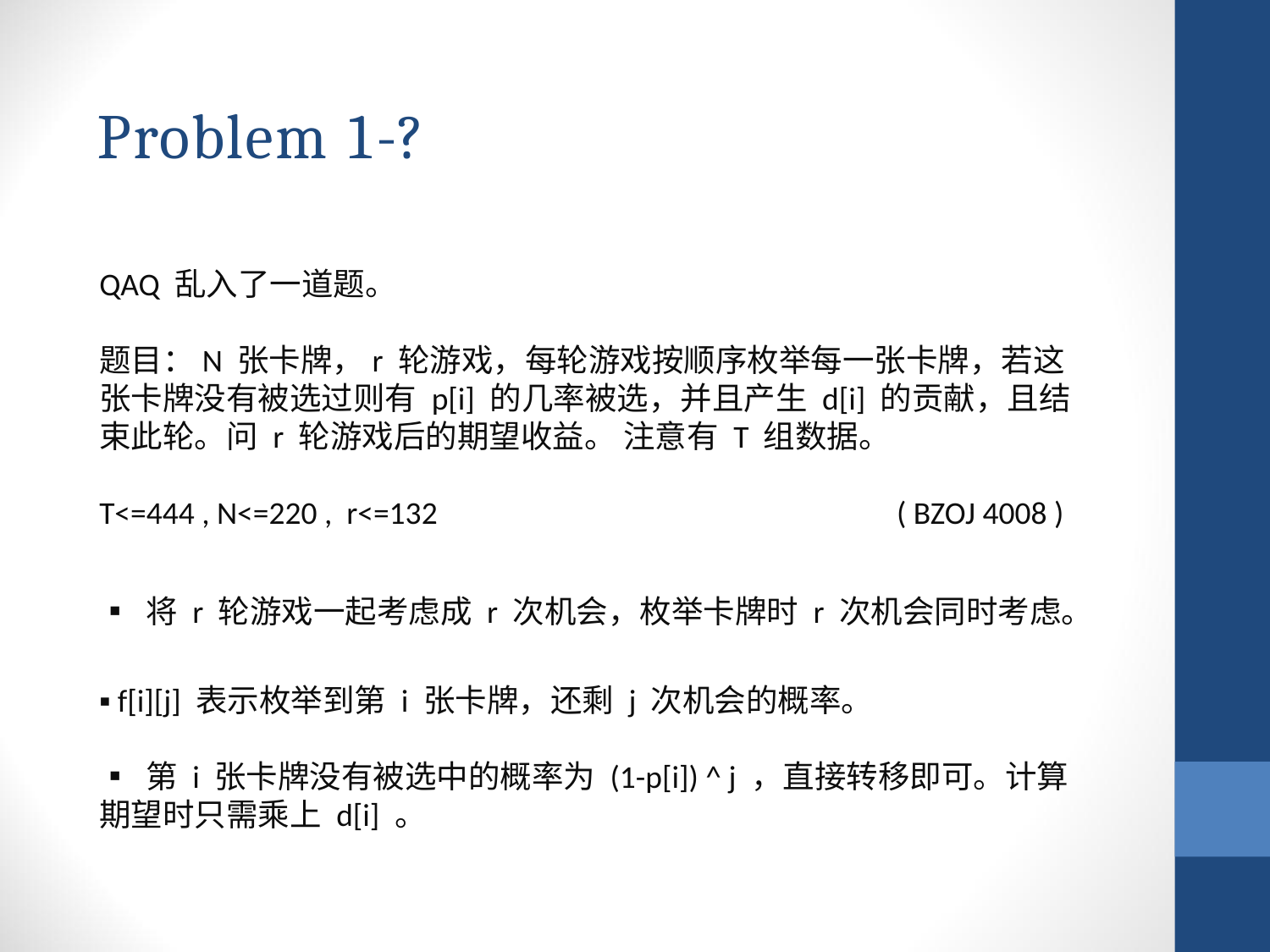

Problem 1-?
QAQ 乱入了一道题。

题目：N 张卡牌，r 轮游戏，每轮游戏按顺序枚举每一张卡牌，若这张卡牌没有被选过则有 p[i] 的几率被选，并且产生 d[i] 的贡献，且结束此轮。问 r 轮游戏后的期望收益。 注意有 T 组数据。

T<=444 , N<=220 ,  r<=132                                                                ( BZOJ 4008 )
▪ 将 r 轮游戏一起考虑成 r 次机会，枚举卡牌时 r 次机会同时考虑。
▪ f[i][j] 表示枚举到第 i 张卡牌，还剩 j 次机会的概率。

▪ 第 i 张卡牌没有被选中的概率为 (1-p[i]) ^ j ，直接转移即可。计算期望时只需乘上 d[i] 。